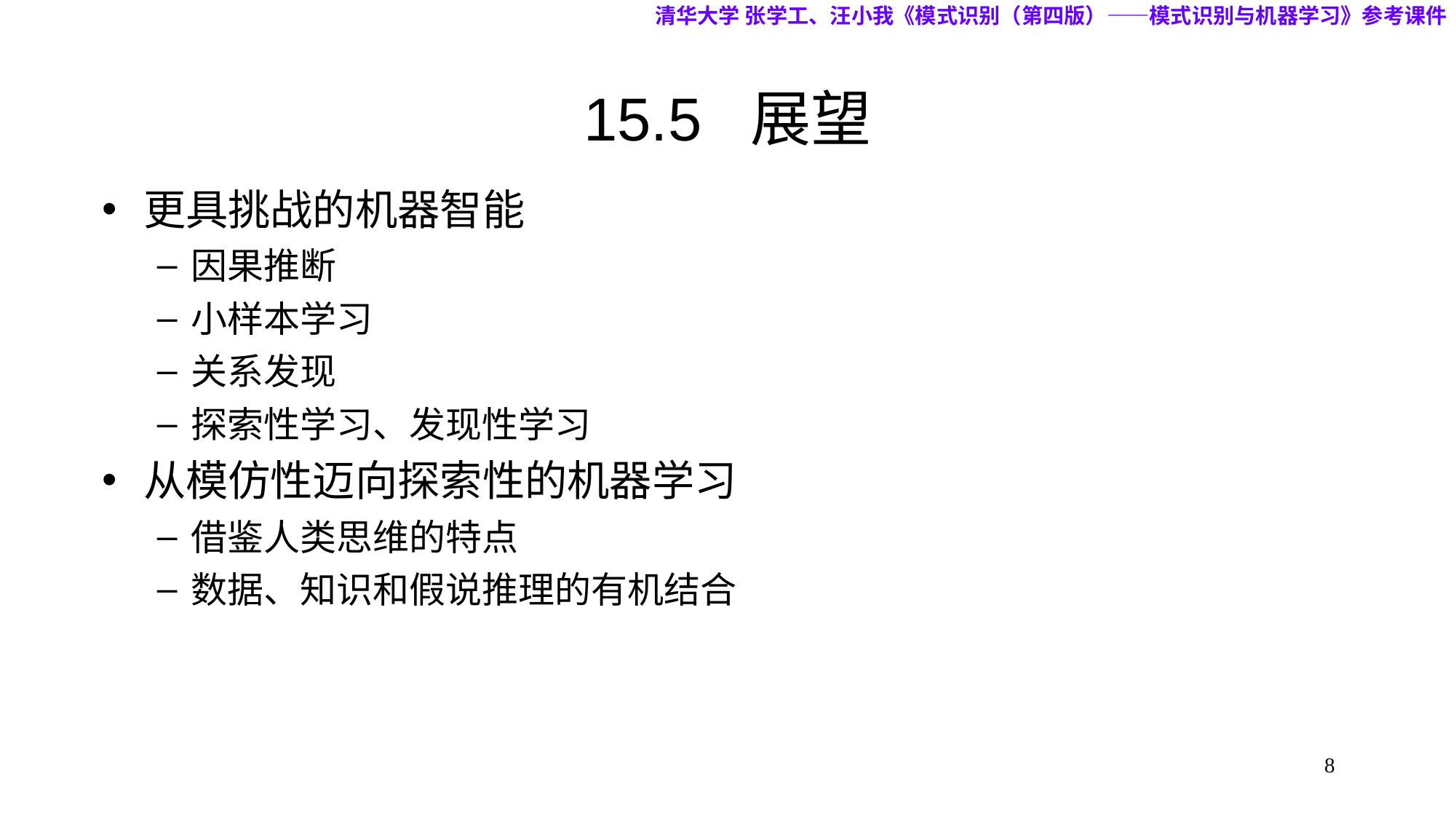

清华大学 张学工、汪小我《模式识别（第四版）——模式识别与机器学习》参考课件
# 15.5  展望
更具挑战的机器智能
因果推断
小样本学习
关系发现
探索性学习、发现性学习
从模仿性迈向探索性的机器学习
借鉴人类思维的特点
数据、知识和假说推理的有机结合
8